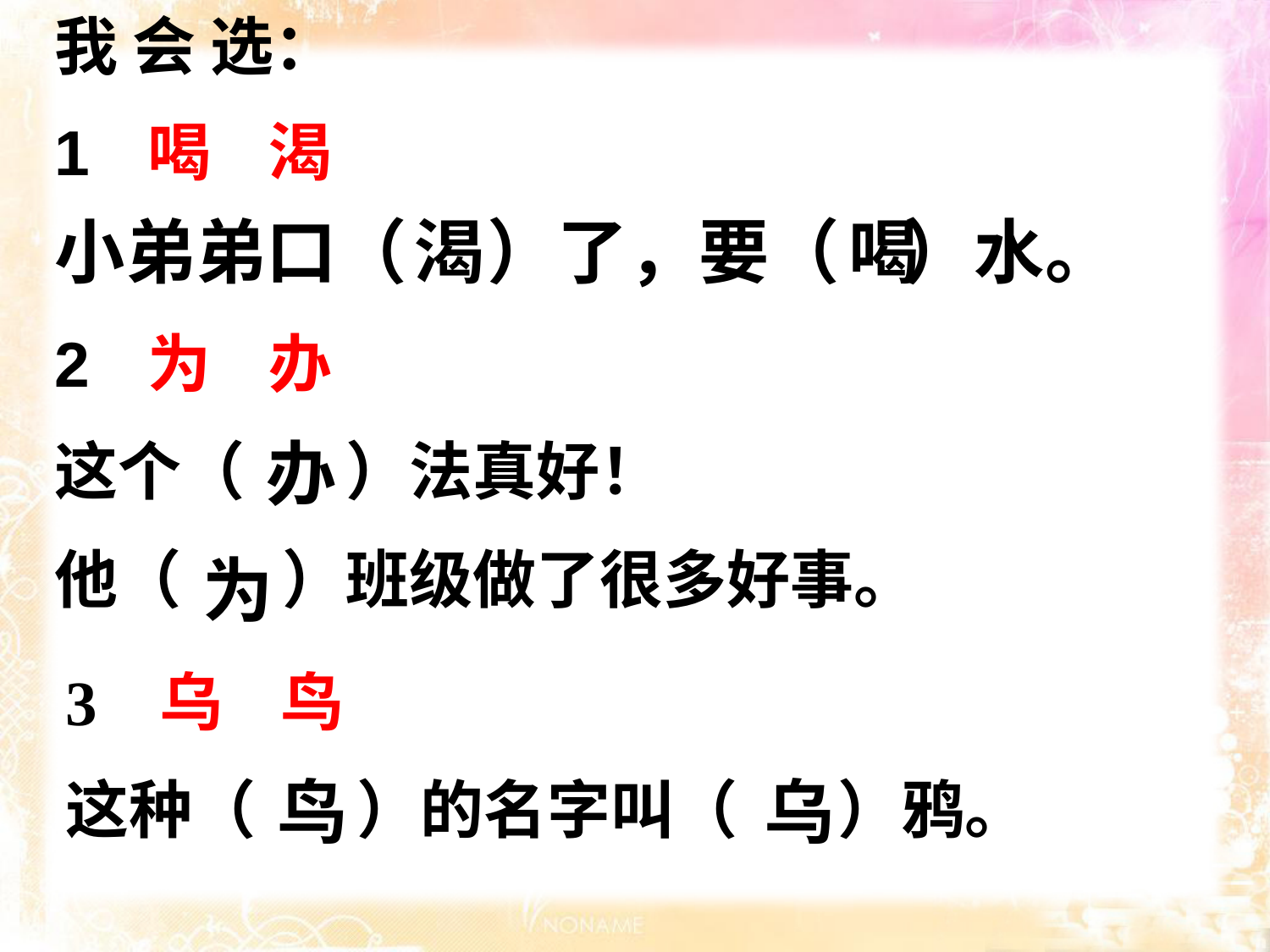

我 会 选：
 喝    渴
小弟弟口（     ）了，要（    ）水。

渴
喝
 为    办
这个（       ）法真好！
他（       ）班级做了很多好事。

办
为
3   乌    鸟
这种（       ）的名字叫（       ）鸦。
鸟
乌